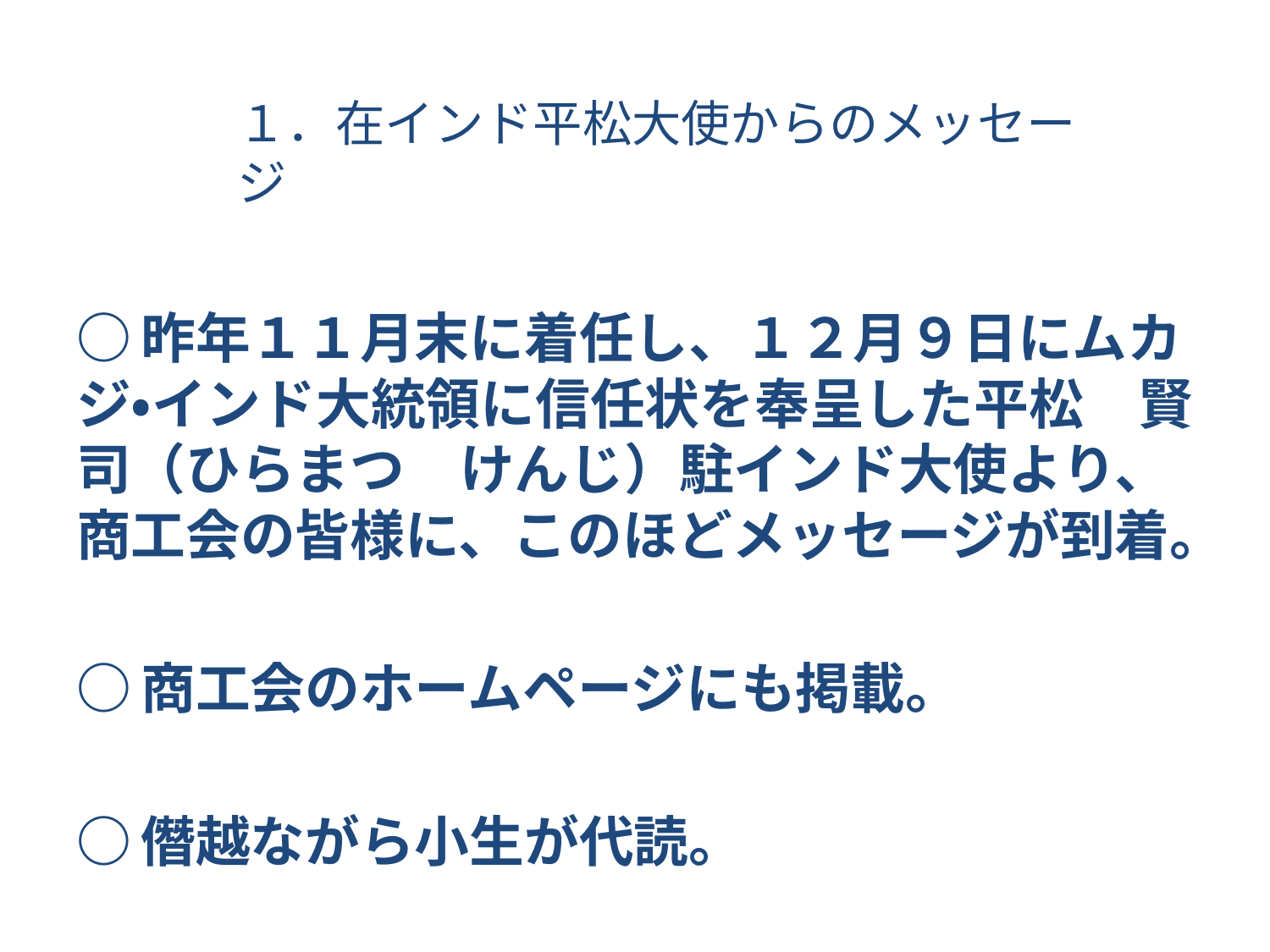

１．在インド平松大使からのメッセージ

○昨年１１月末に着任し、１２月９日にムカジ・インド大統領に信任状を奉呈した平松　賢司（ひらまつ　けんじ）駐インド大使より、商工会の皆様に、このほどメッセージが到着。

○商工会のホームページにも掲載。

○僭越ながら小生が代読。